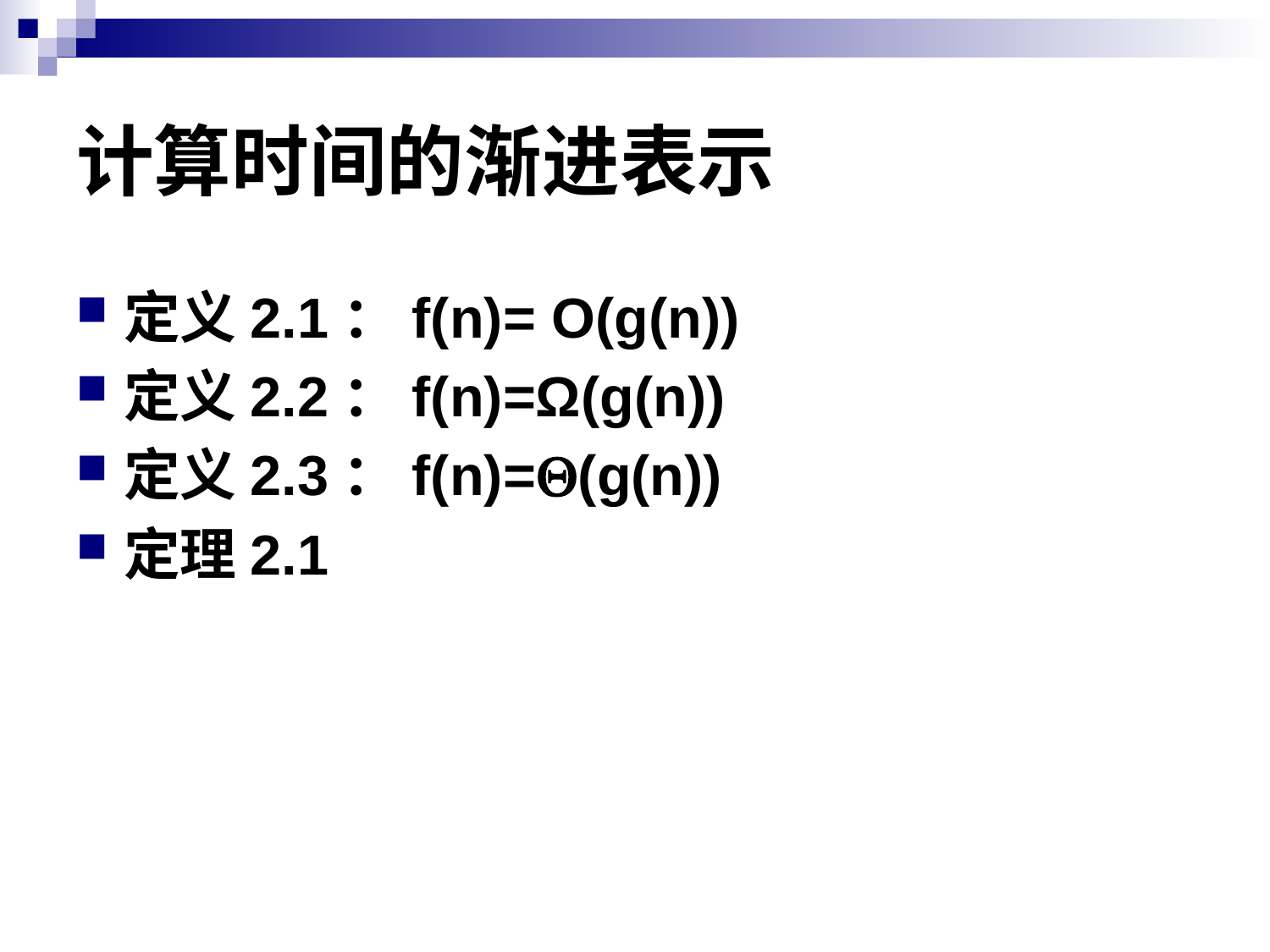

# 计算时间的渐进表示
定义2.1：f(n)= O(g(n))
定义2.2：f(n)=Ω(g(n))
定义2.3：f(n)=Θ(g(n))
定理2.1